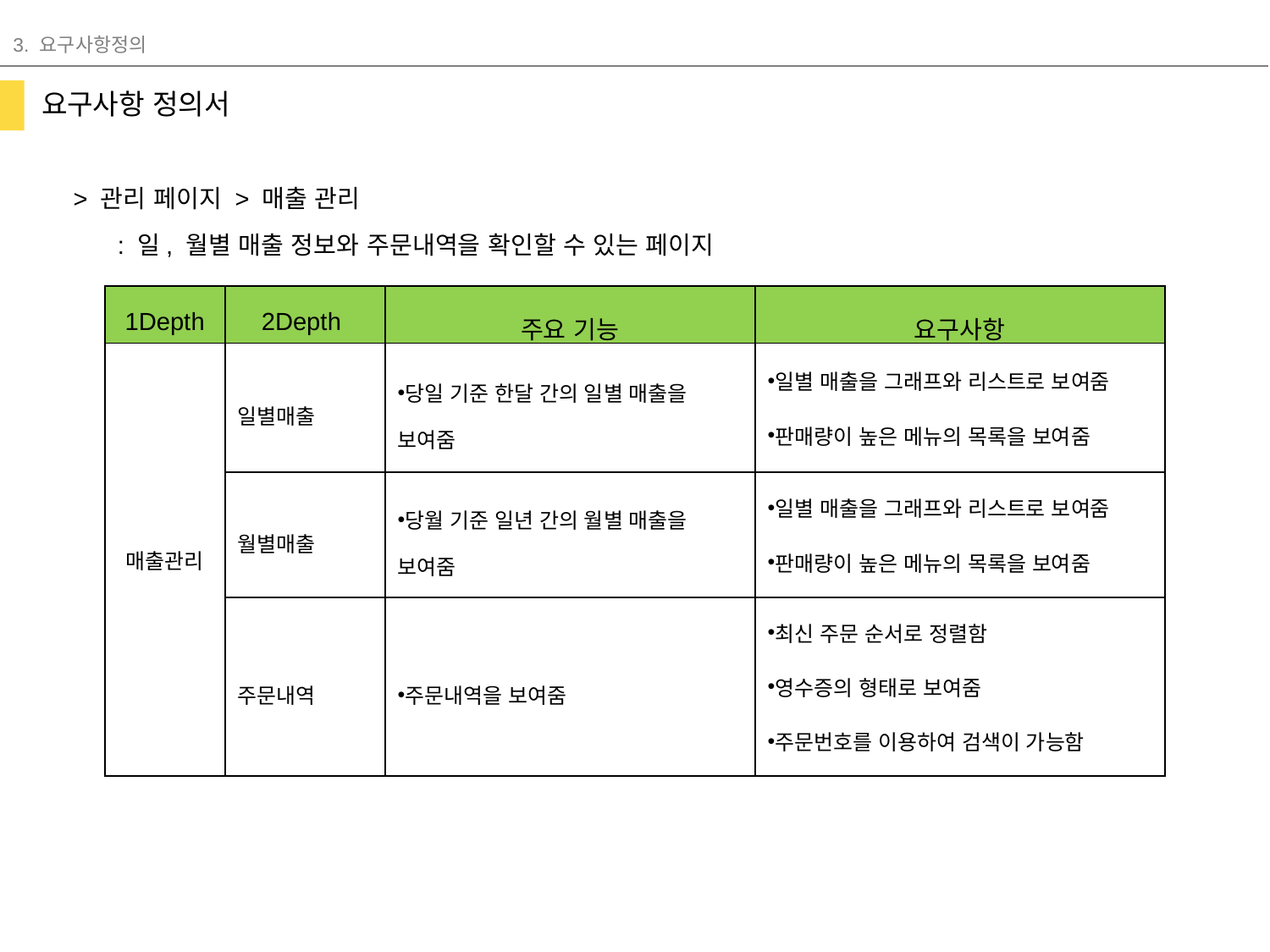

3. 요구사항정의

요구사항 정의서
> 관리 페이지 > 매출 관리

: 일, 월별 매출 정보와 주문내역을 확인할 수 있는 페이지
| 1Depth | 2Depth | 주요 기능 | 요구사항 |
| --- | --- | --- | --- |
| 매출관리 | 일별매출 | 당일 기준 한달 간의 일별 매출을 보여줌 | 일별 매출을 그래프와 리스트로 보여줌 판매량이 높은 메뉴의 목록을 보여줌 |
|  | 월별매출 | 당월 기준 일년 간의 월별 매출을 보여줌 | 일별 매출을 그래프와 리스트로 보여줌 판매량이 높은 메뉴의 목록을 보여줌 |
|  | 주문내역 | 주문내역을 보여줌 | 최신 주문 순서로 정렬함 영수증의 형태로 보여줌 주문번호를 이용하여 검색이 가능함 |